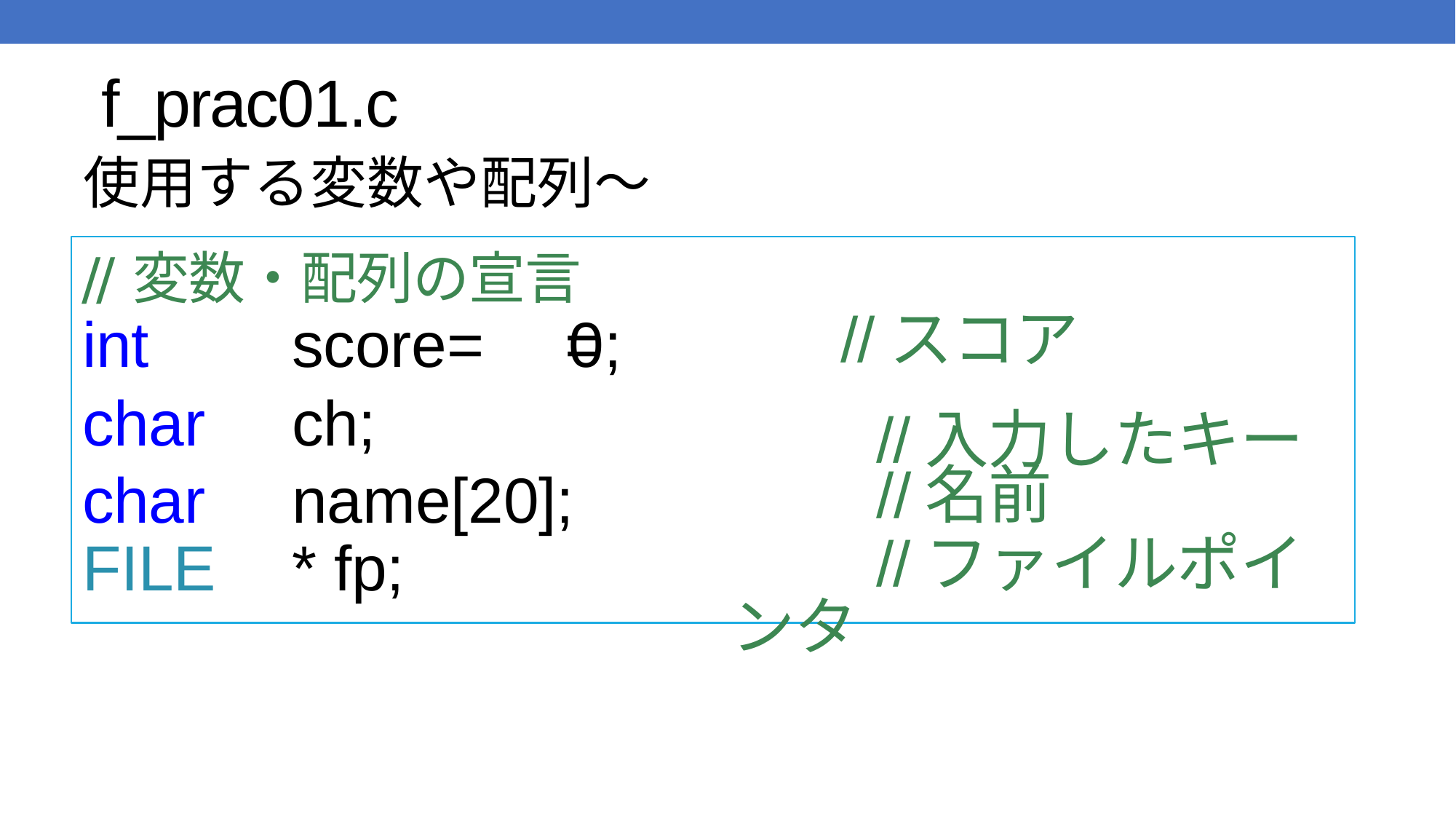

# f_prac01.c
　使用する変数や配列～
//変数・配列の宣言

| int | score= | = | 0; | //スコア |
| --- | --- | --- | --- | --- |
| char | ch; |  |  | //入力したキー |
| char | name[20]; |  |  | //名前 |
| FILE | \* fp; |  |  | //ファイルポインタ |